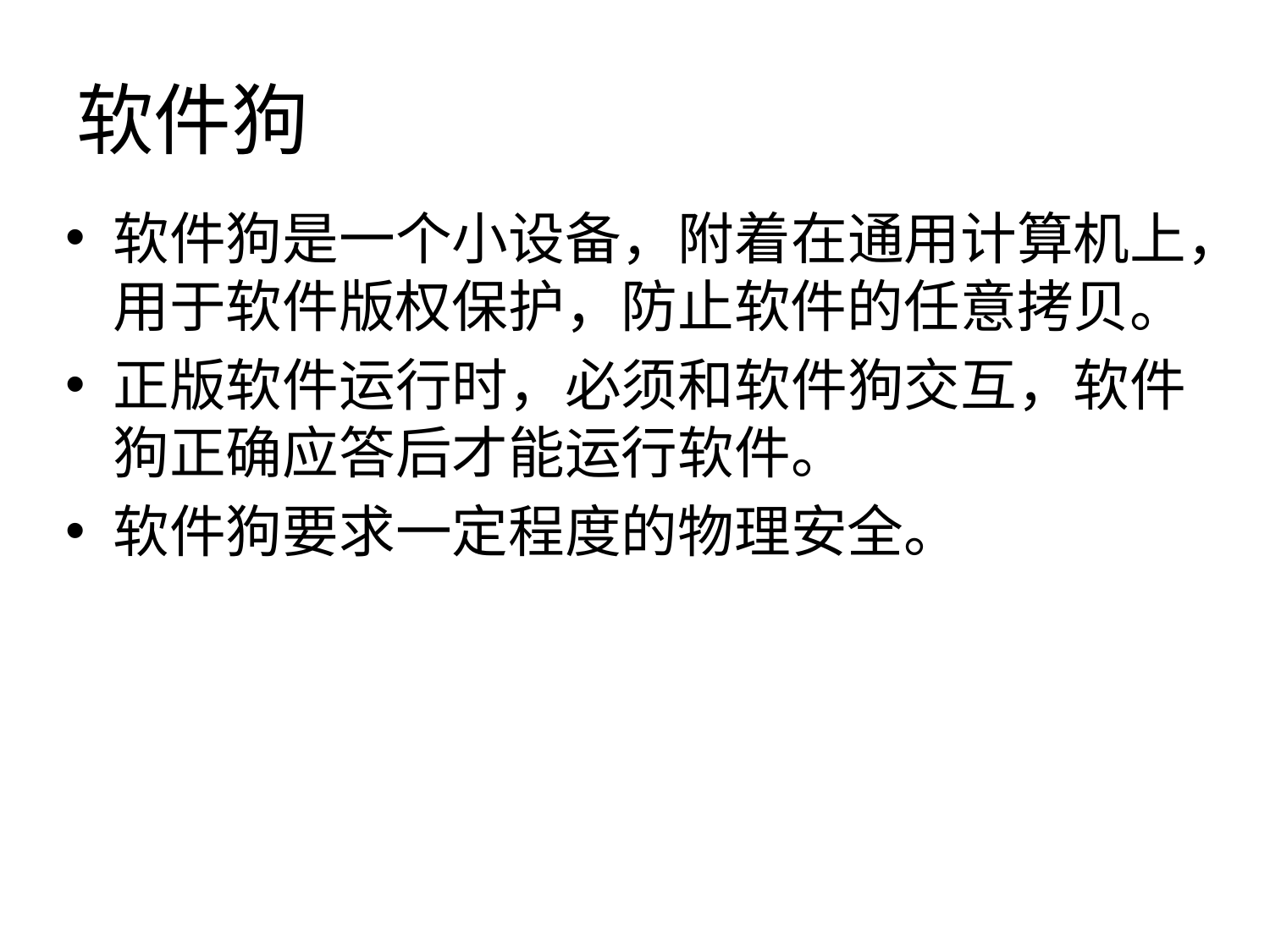

# 软件狗
软件狗是一个小设备，附着在通用计算机上，用于软件版权保护，防止软件的任意拷贝。
正版软件运行时，必须和软件狗交互，软件狗正确应答后才能运行软件。
软件狗要求一定程度的物理安全。